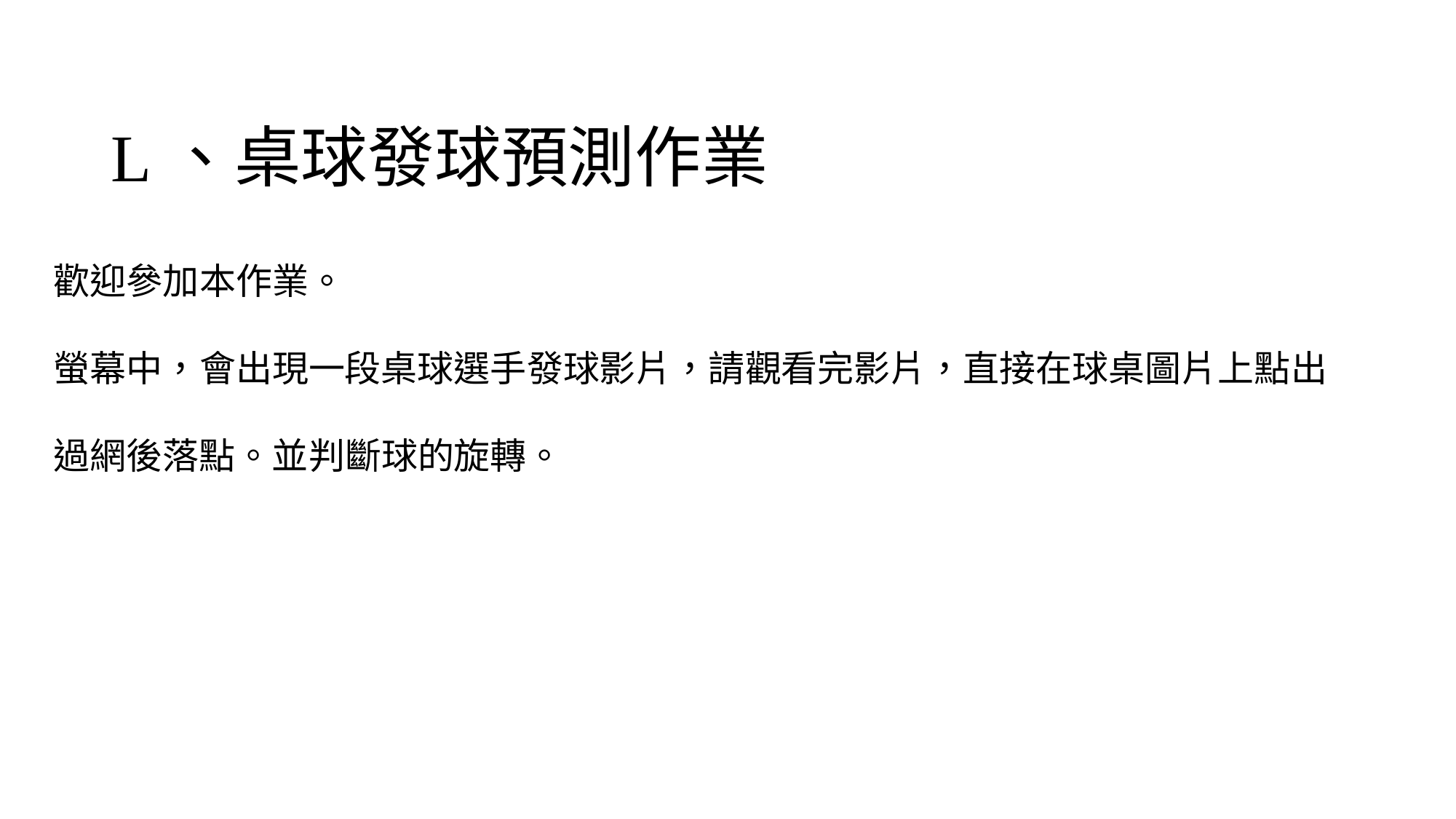

# L、桌球發球預測作業
歡迎參加本作業。

螢幕中，會出現一段桌球選手發球影片，請觀看完影片，直接在球桌圖片上點出

過網後落點。並判斷球的旋轉。